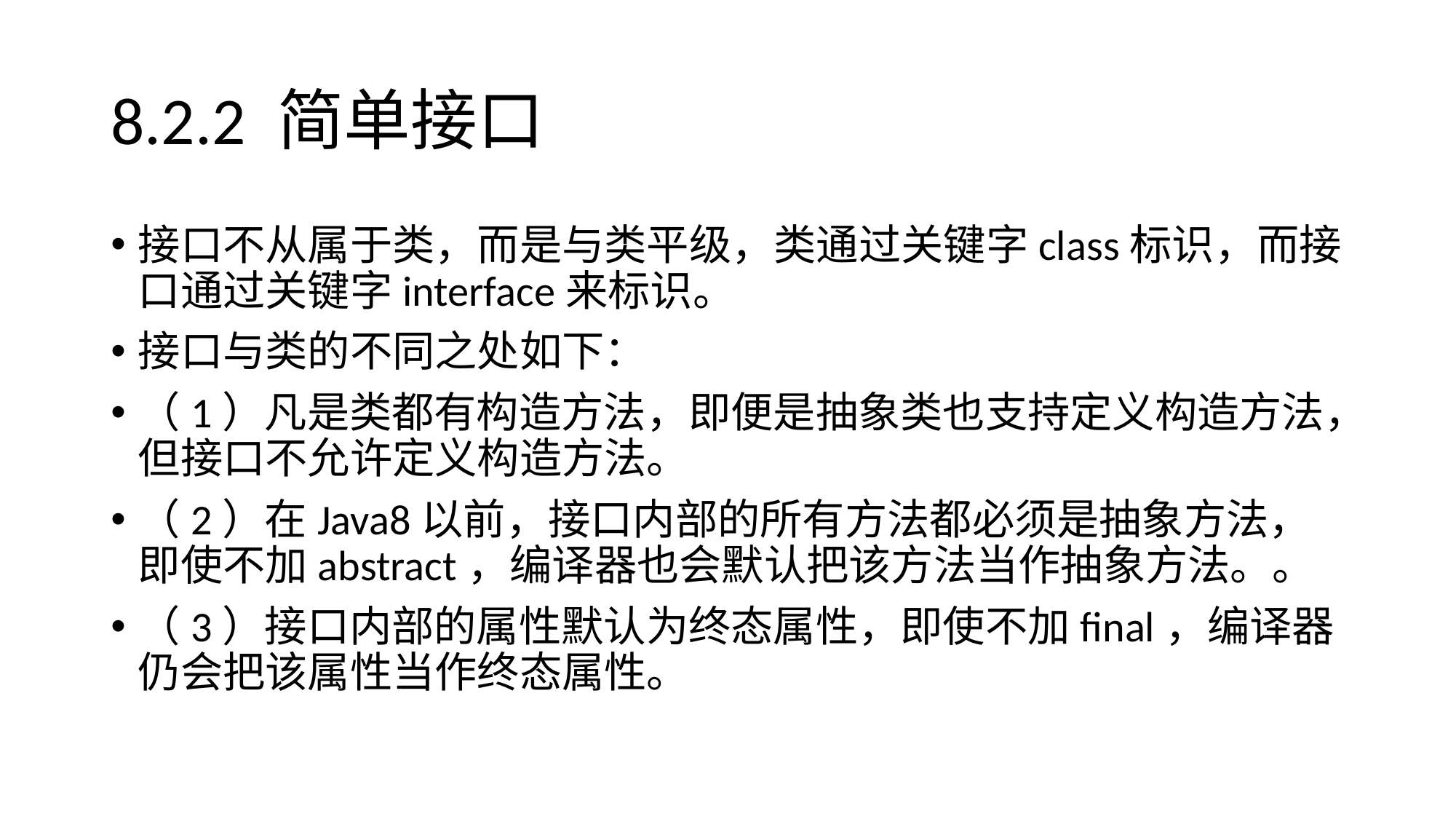

# 8.2.2 简单接口
接口不从属于类，而是与类平级，类通过关键字class标识，而接口通过关键字interface来标识。
接口与类的不同之处如下：
（1）凡是类都有构造方法，即便是抽象类也支持定义构造方法，但接口不允许定义构造方法。
（2）在Java8以前，接口内部的所有方法都必须是抽象方法，即使不加abstract，编译器也会默认把该方法当作抽象方法。。
（3）接口内部的属性默认为终态属性，即使不加final，编译器仍会把该属性当作终态属性。